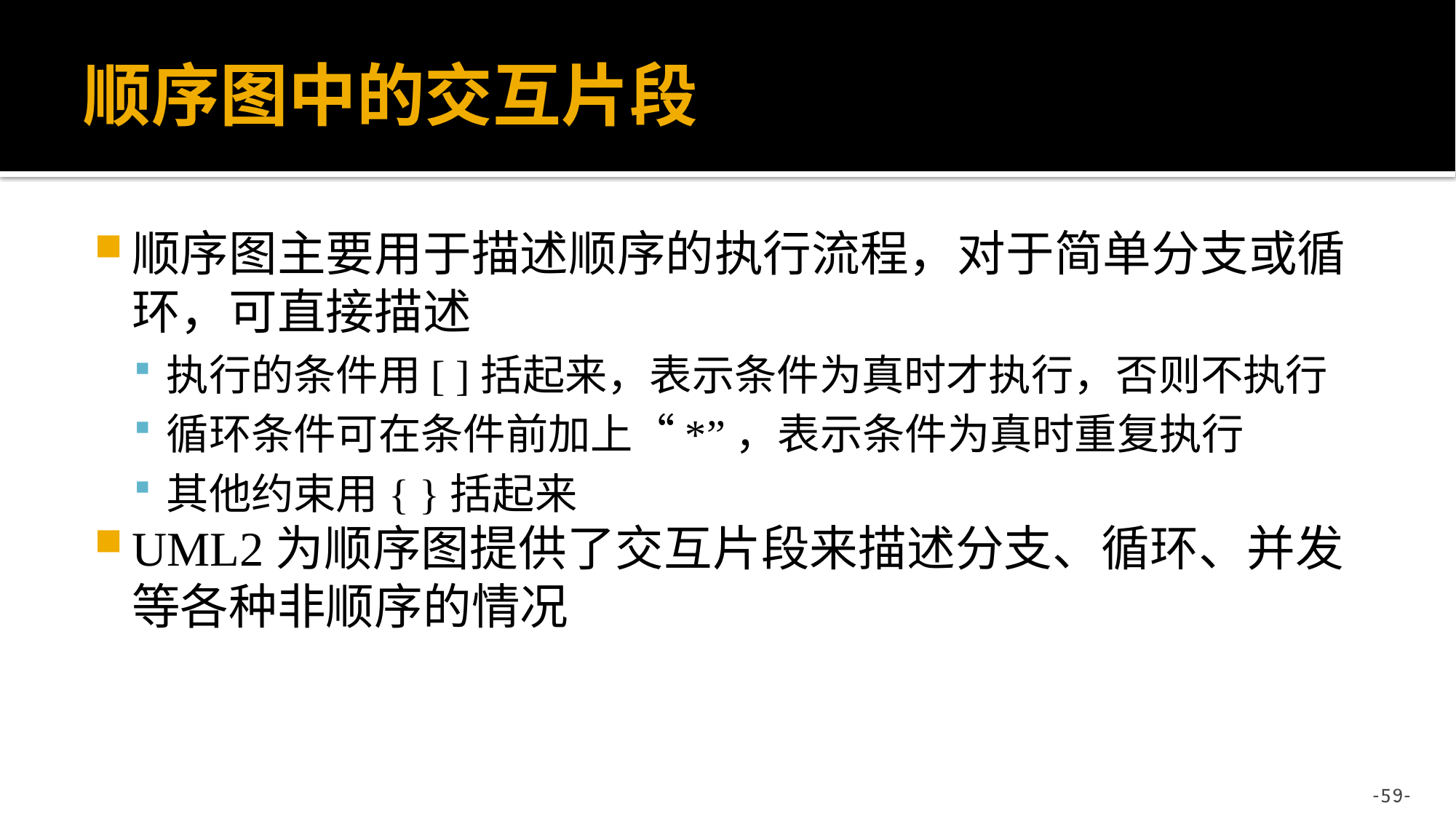

# 顺序图中的交互片段
顺序图主要用于描述顺序的执行流程，对于简单分支或循环，可直接描述
执行的条件用[ ]括起来，表示条件为真时才执行，否则不执行
循环条件可在条件前加上“*”，表示条件为真时重复执行
其他约束用{ }括起来
UML2为顺序图提供了交互片段来描述分支、循环、并发等各种非顺序的情况
-59-